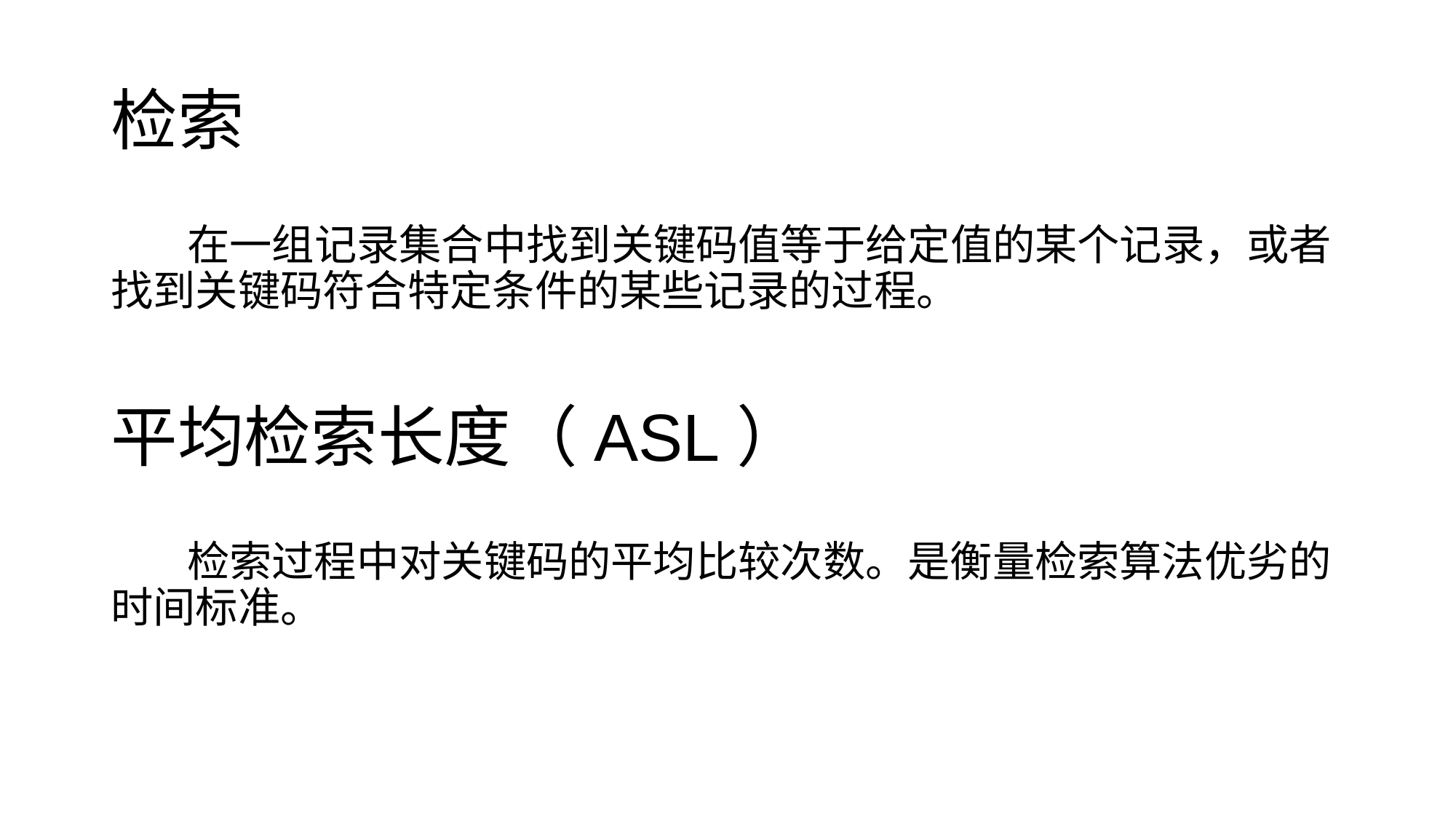

# 检索
       在一组记录集合中找到关键码值等于给定值的某个记录，或者找到关键码符合特定条件的某些记录的过程。
平均检索长度（ASL）
       检索过程中对关键码的平均比较次数。是衡量检索算法优劣的时间标准。